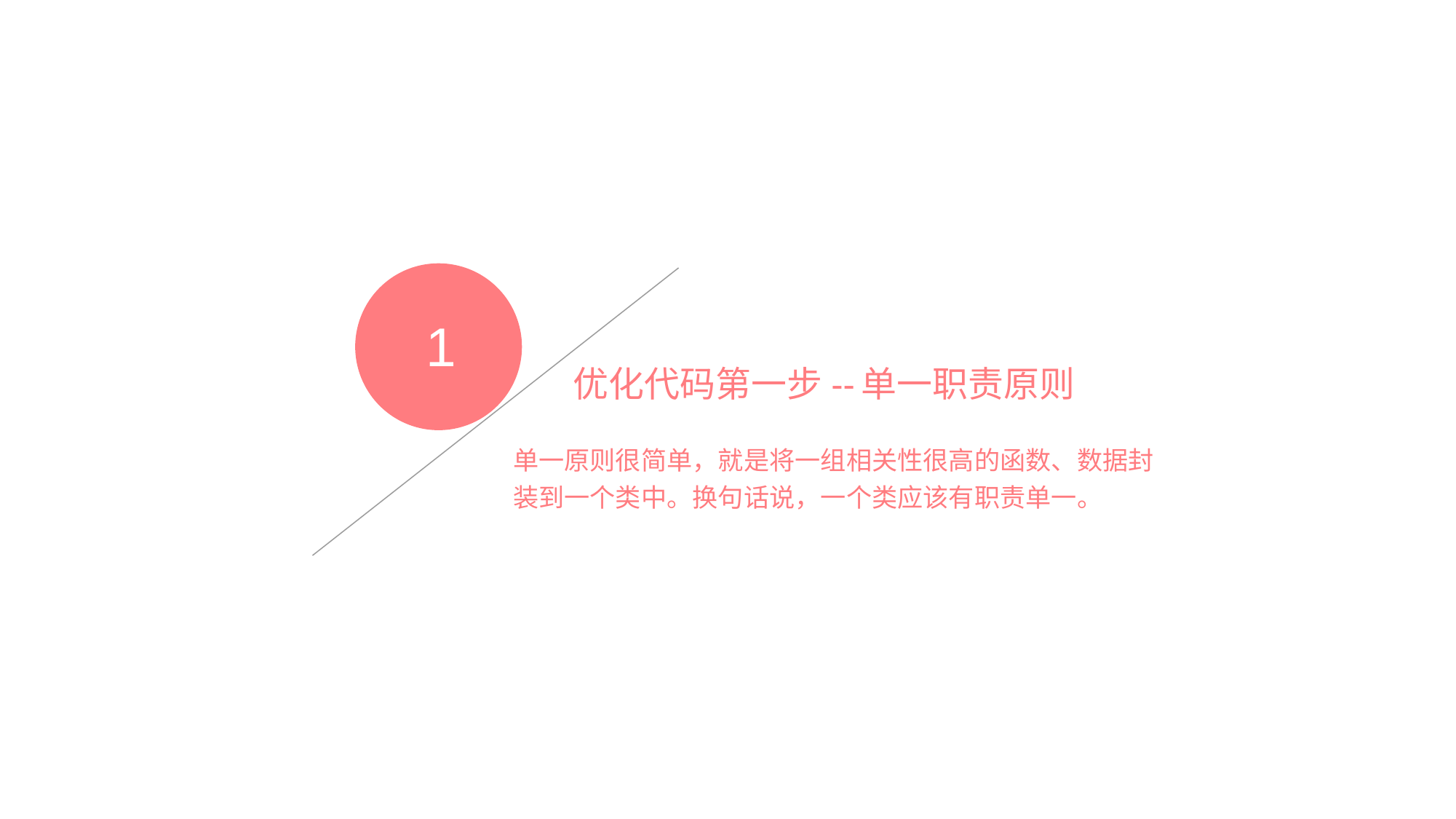

1
# 优化代码第一步--单一职责原则
单一原则很简单，就是将一组相关性很高的函数、数据封装到一个类中。换句话说，一个类应该有职责单一。